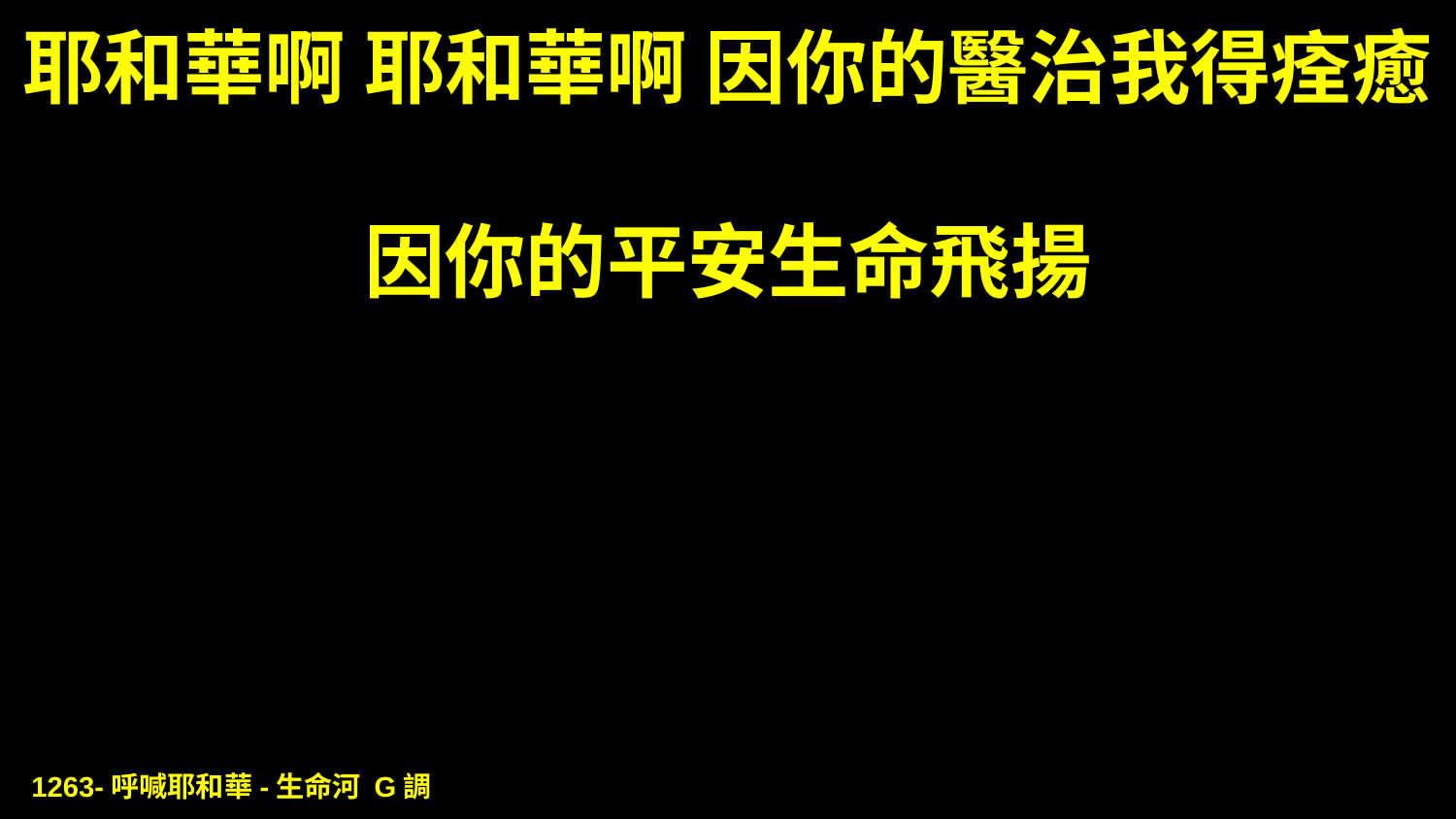

# 耶和華啊 耶和華啊 因你的醫治我得痊癒 因你的平安生命飛揚
1263-呼喊耶和華-生命河 G調